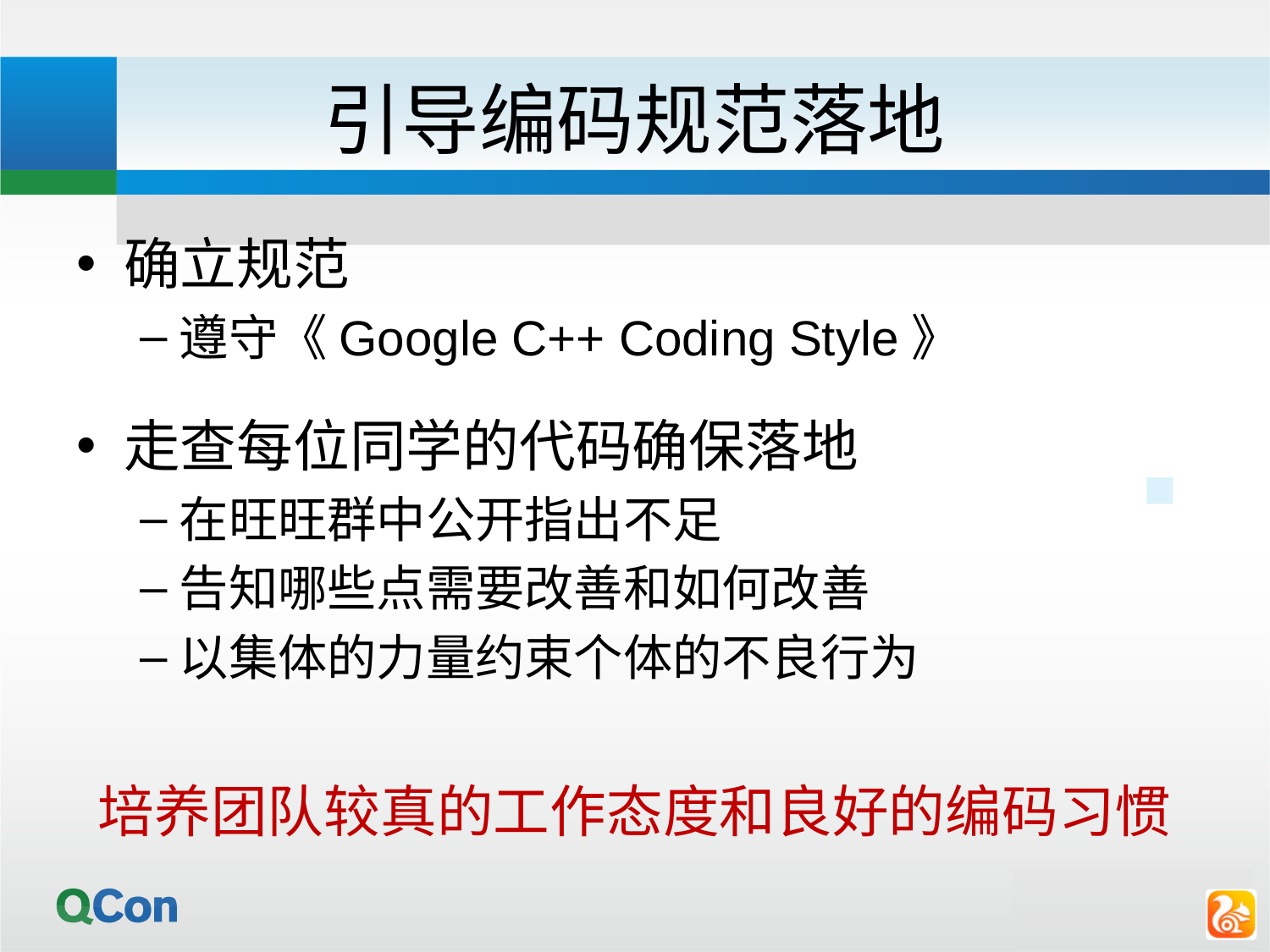

# 引导编码规范落地
确立规范
遵守《Google C++ Coding Style》
走查每位同学的代码确保落地
在旺旺群中公开指出不足
告知哪些点需要改善和如何改善
以集体的力量约束个体的不良行为

培养团队较真的工作态度和良好的编码习惯